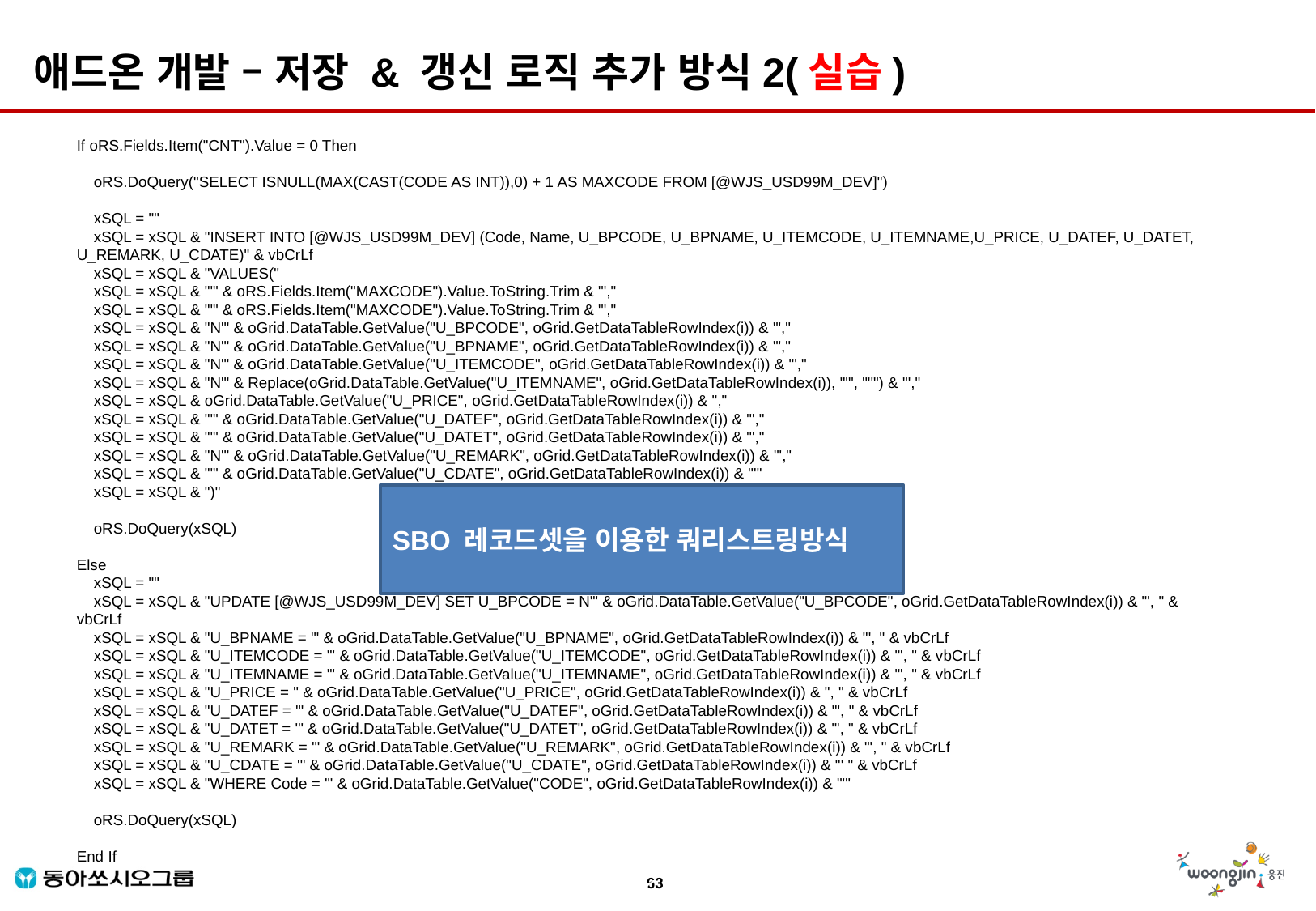

애드온 개발 – 저장 & 갱신 로직 추가 방식2(실습)
If oRS.Fields.Item("CNT").Value = 0 Then

    oRS.DoQuery("SELECT ISNULL(MAX(CAST(CODE AS INT)),0) + 1 AS MAXCODE FROM [@WJS_USD99M_DEV]")

    xSQL = ""
    xSQL = xSQL & "INSERT INTO [@WJS_USD99M_DEV] (Code, Name, U_BPCODE, U_BPNAME, U_ITEMCODE, U_ITEMNAME,U_PRICE, U_DATEF, U_DATET, U_REMARK, U_CDATE)" & vbCrLf
    xSQL = xSQL & "VALUES("
    xSQL = xSQL & "'" & oRS.Fields.Item("MAXCODE").Value.ToString.Trim & "',"
    xSQL = xSQL & "'" & oRS.Fields.Item("MAXCODE").Value.ToString.Trim & "',"
    xSQL = xSQL & "N'" & oGrid.DataTable.GetValue("U_BPCODE", oGrid.GetDataTableRowIndex(i)) & "',"
    xSQL = xSQL & "N'" & oGrid.DataTable.GetValue("U_BPNAME", oGrid.GetDataTableRowIndex(i)) & "',"
    xSQL = xSQL & "N'" & oGrid.DataTable.GetValue("U_ITEMCODE", oGrid.GetDataTableRowIndex(i)) & "',"
    xSQL = xSQL & "N'" & Replace(oGrid.DataTable.GetValue("U_ITEMNAME", oGrid.GetDataTableRowIndex(i)), "'", "''") & "',"
    xSQL = xSQL & oGrid.DataTable.GetValue("U_PRICE", oGrid.GetDataTableRowIndex(i)) & ","
    xSQL = xSQL & "'" & oGrid.DataTable.GetValue("U_DATEF", oGrid.GetDataTableRowIndex(i)) & "',"
    xSQL = xSQL & "'" & oGrid.DataTable.GetValue("U_DATET", oGrid.GetDataTableRowIndex(i)) & "',"
    xSQL = xSQL & "N'" & oGrid.DataTable.GetValue("U_REMARK", oGrid.GetDataTableRowIndex(i)) & "',"
    xSQL = xSQL & "'" & oGrid.DataTable.GetValue("U_CDATE", oGrid.GetDataTableRowIndex(i)) & "'"
    xSQL = xSQL & ")"

    oRS.DoQuery(xSQL)

Else
    xSQL = ""
    xSQL = xSQL & "UPDATE [@WJS_USD99M_DEV] SET U_BPCODE = N'" & oGrid.DataTable.GetValue("U_BPCODE", oGrid.GetDataTableRowIndex(i)) & "', " & vbCrLf
    xSQL = xSQL & "U_BPNAME = '" & oGrid.DataTable.GetValue("U_BPNAME", oGrid.GetDataTableRowIndex(i)) & "', " & vbCrLf
    xSQL = xSQL & "U_ITEMCODE = '" & oGrid.DataTable.GetValue("U_ITEMCODE", oGrid.GetDataTableRowIndex(i)) & "', " & vbCrLf
    xSQL = xSQL & "U_ITEMNAME = '" & oGrid.DataTable.GetValue("U_ITEMNAME", oGrid.GetDataTableRowIndex(i)) & "', " & vbCrLf
    xSQL = xSQL & "U_PRICE = " & oGrid.DataTable.GetValue("U_PRICE", oGrid.GetDataTableRowIndex(i)) & ", " & vbCrLf
    xSQL = xSQL & "U_DATEF = '" & oGrid.DataTable.GetValue("U_DATEF", oGrid.GetDataTableRowIndex(i)) & "', " & vbCrLf
    xSQL = xSQL & "U_DATET = '" & oGrid.DataTable.GetValue("U_DATET", oGrid.GetDataTableRowIndex(i)) & "', " & vbCrLf
    xSQL = xSQL & "U_REMARK = '" & oGrid.DataTable.GetValue("U_REMARK", oGrid.GetDataTableRowIndex(i)) & "', " & vbCrLf
    xSQL = xSQL & "U_CDATE = '" & oGrid.DataTable.GetValue("U_CDATE", oGrid.GetDataTableRowIndex(i)) & "' " & vbCrLf
    xSQL = xSQL & "WHERE Code = '" & oGrid.DataTable.GetValue("CODE", oGrid.GetDataTableRowIndex(i)) & "'"

    oRS.DoQuery(xSQL)

End If

SBO 레코드셋을 이용한 쿼리스트링방식